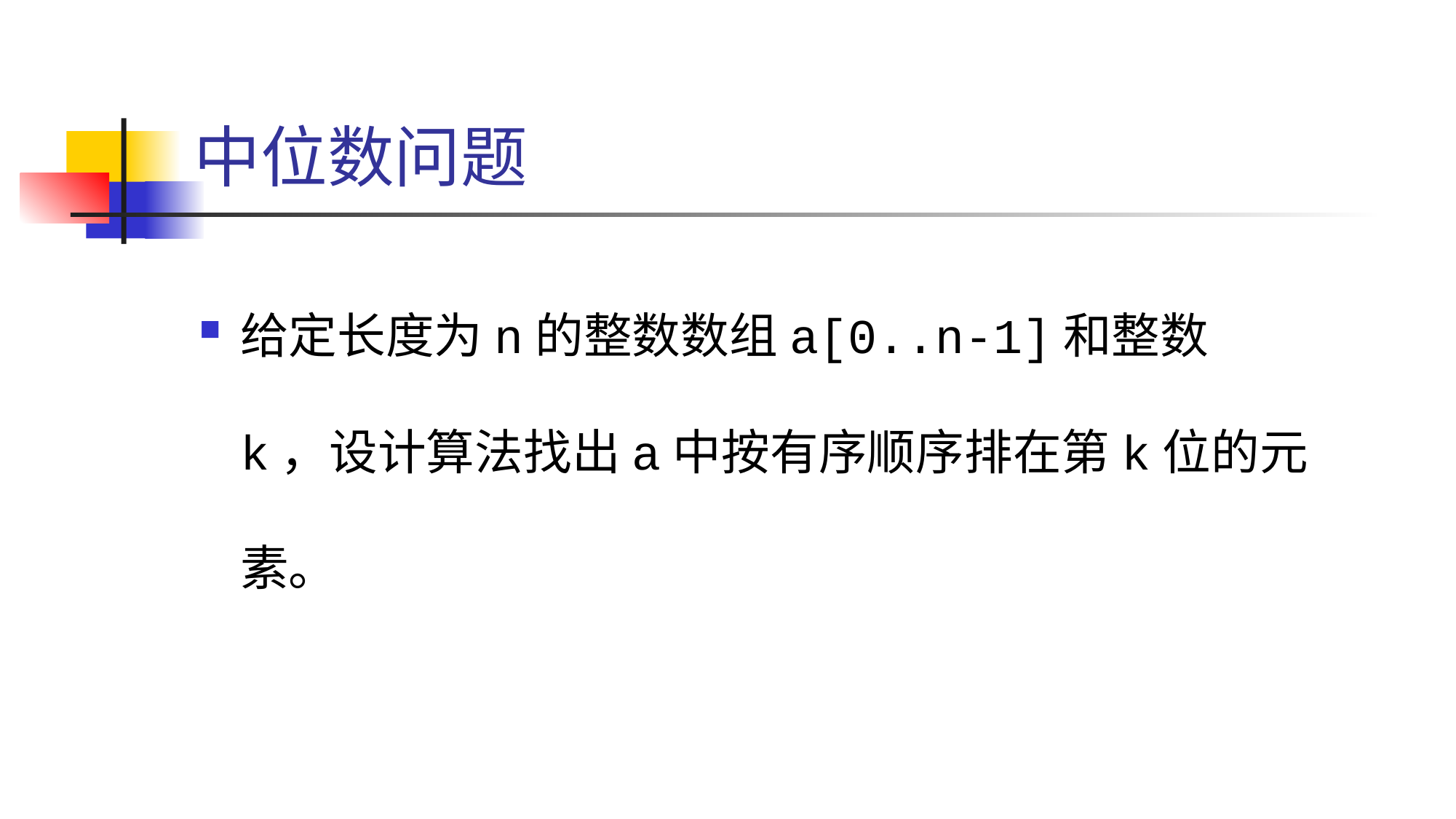

# 中位数问题
给定长度为n的整数数组a[0..n-1]和整数k，设计算法找出a中按有序顺序排在第k位的元素。